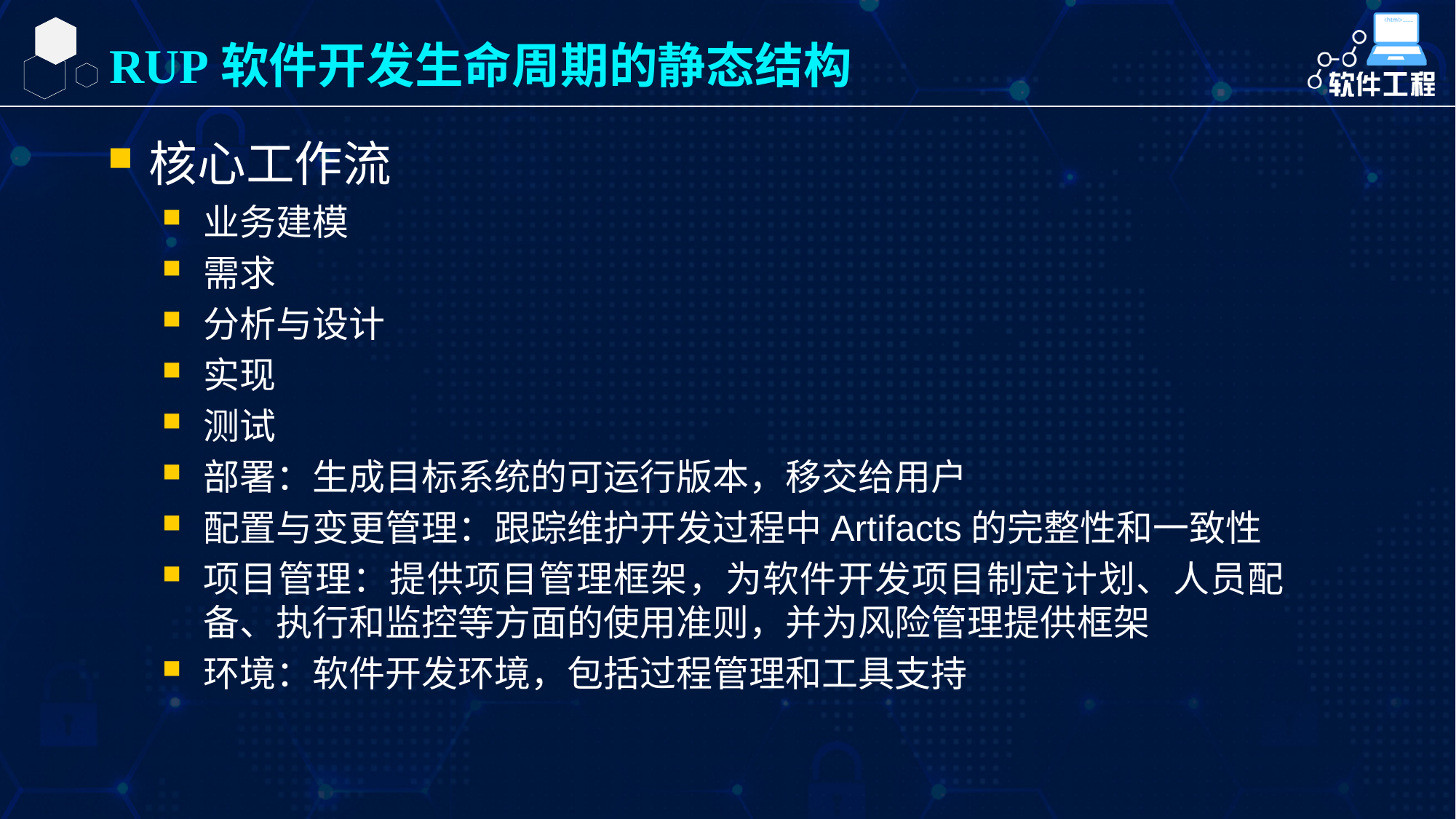

RUP软件开发生命周期的静态结构

核心工作流
业务建模
需求
分析与设计
实现
测试
部署：生成目标系统的可运行版本，移交给用户
配置与变更管理：跟踪维护开发过程中Artifacts的完整性和一致性
项目管理：提供项目管理框架，为软件开发项目制定计划、人员配备、执行和监控等方面的使用准则，并为风险管理提供框架
环境：软件开发环境，包括过程管理和工具支持